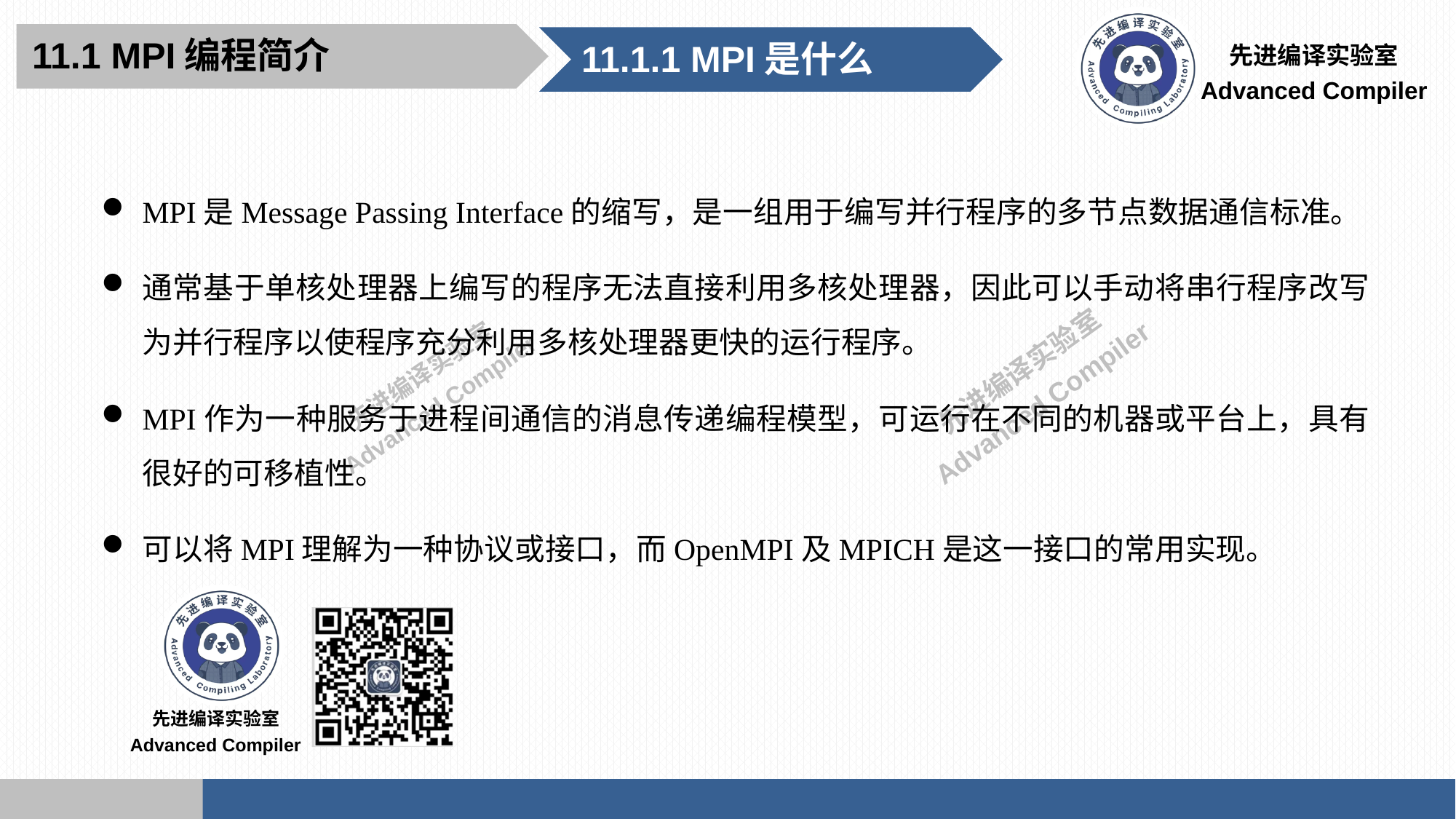

11.1 MPI编程简介

11.1.1 MPI是什么
MPI是Message Passing Interface的缩写，是一组用于编写并行程序的多节点数据通信标准。
通常基于单核处理器上编写的程序无法直接利用多核处理器，因此可以手动将串行程序改写为并行程序以使程序充分利用多核处理器更快的运行程序。
MPI作为一种服务于进程间通信的消息传递编程模型，可运行在不同的机器或平台上，具有很好的可移植性。
可以将MPI理解为一种协议或接口，而OpenMPI及MPICH是这一接口的常用实现。